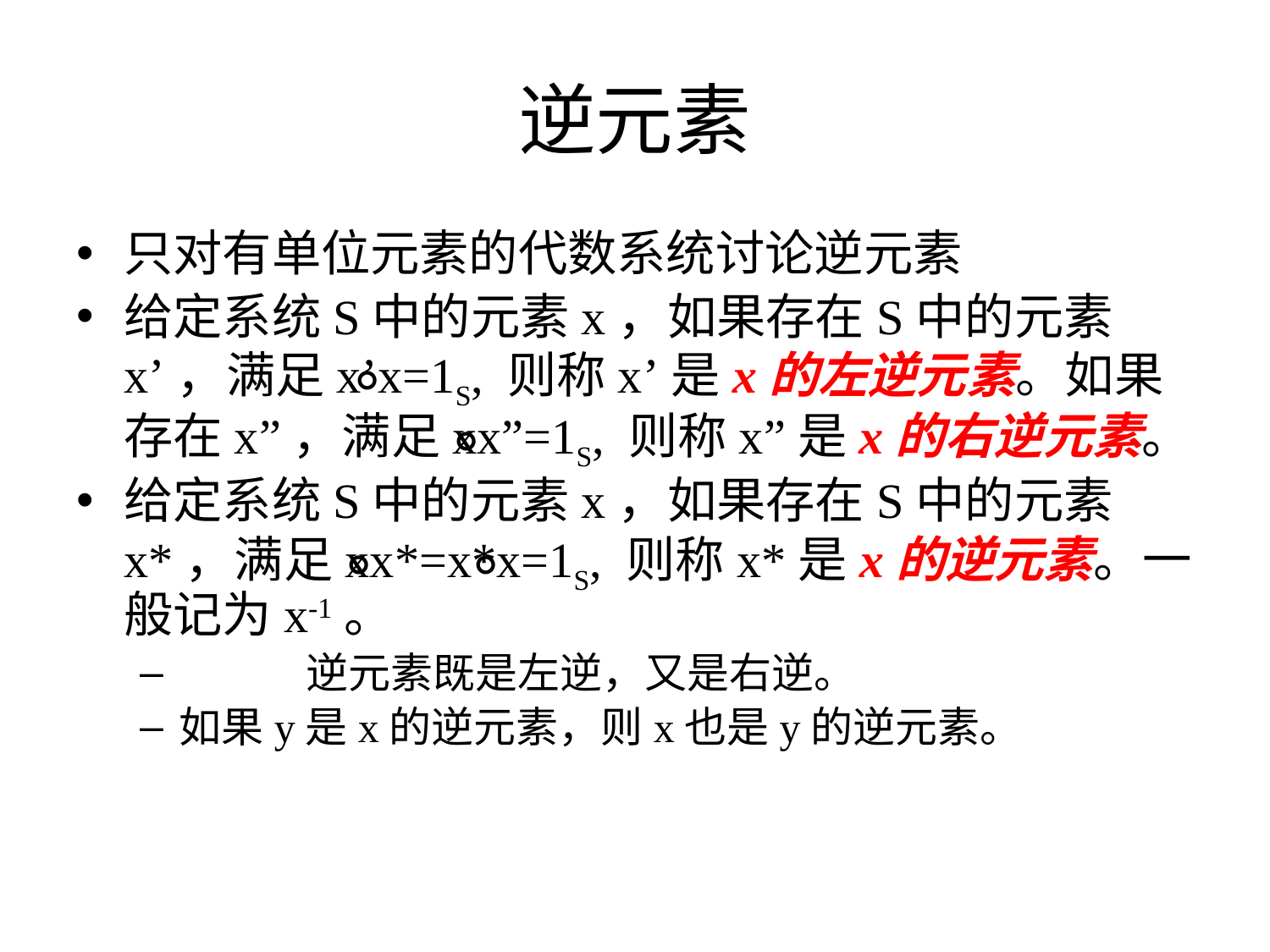

# 逆元素
只对有单位元素的代数系统讨论逆元素
给定系统S中的元素x，如果存在S中的元素x’，满足x’⃘x=1S, 则称x’是x的左逆元素。如果存在x”，满足x⃘x”=1S, 则称x”是x的右逆元素。
给定系统S中的元素x，如果存在S中的元素x*，满足x⃘x*=x*⃘x=1S, 则称x*是x的逆元素。一般记为x-1。
	逆元素既是左逆，又是右逆。
如果y是x的逆元素，则x也是y的逆元素。